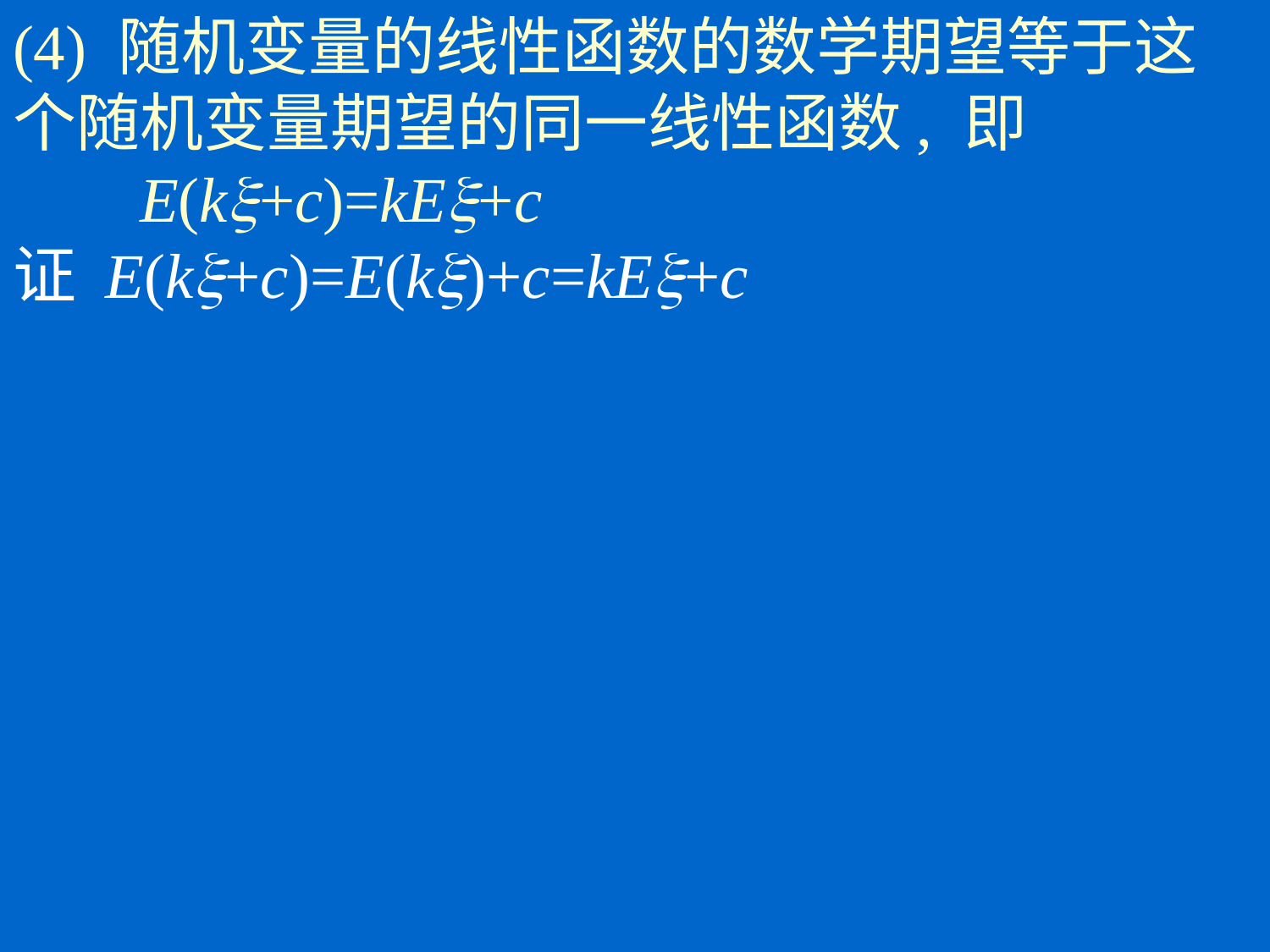

# (4) 随机变量的线性函数的数学期望等于这个随机变量期望的同一线性函数, 即 E(kξ+c)=kEξ+c 证 E(kξ+c)=E(kξ)+c=kEξ+c